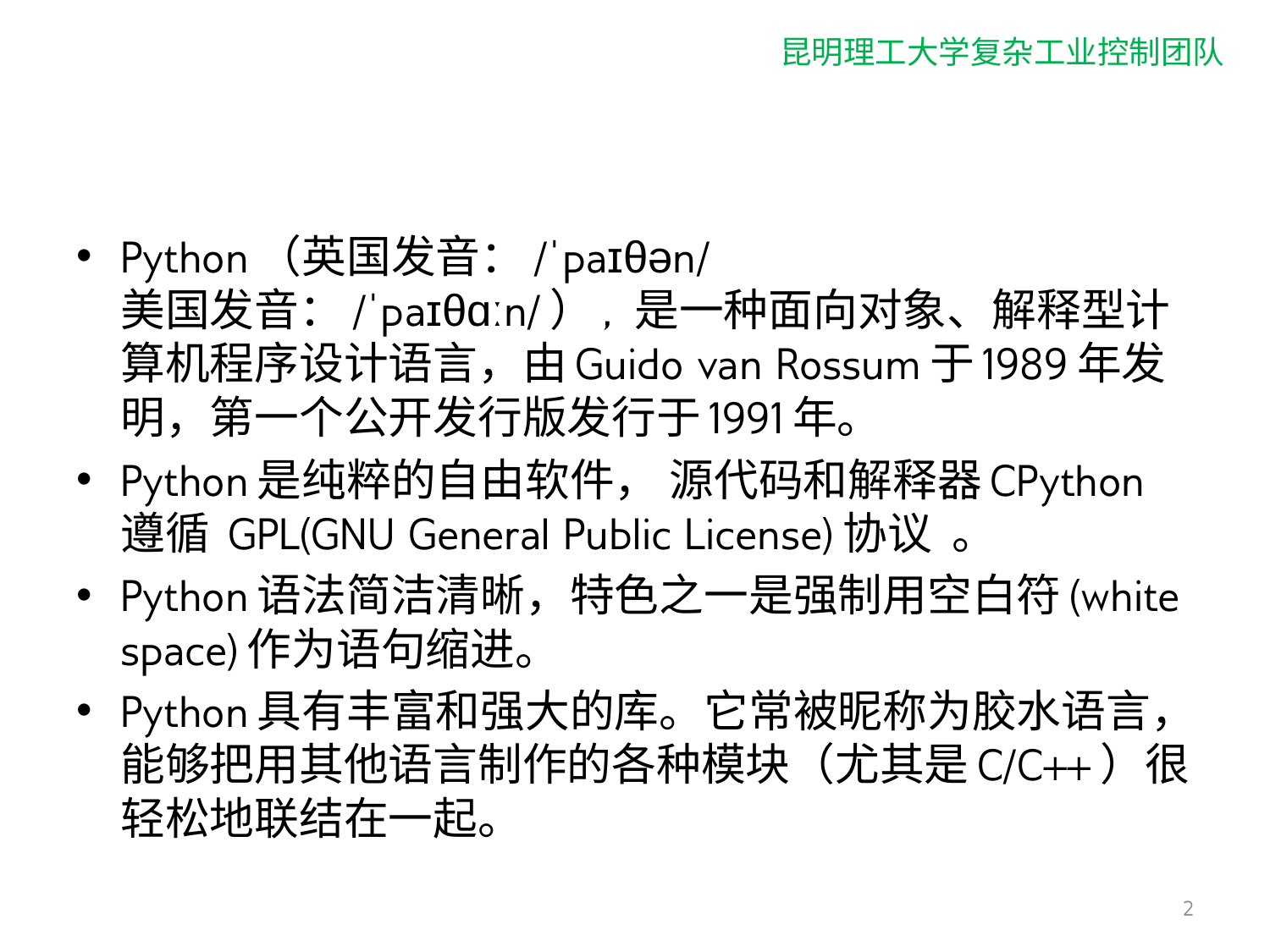

#
Python（英国发音：/ˈpaɪθən/ 美国发音：/ˈpaɪθɑːn/）, 是一种面向对象、解释型计算机程序设计语言，由Guido van Rossum于1989年发明，第一个公开发行版发行于1991年。
Python是纯粹的自由软件， 源代码和解释器CPython遵循 GPL(GNU General Public License)协议  。
Python语法简洁清晰，特色之一是强制用空白符(white space)作为语句缩进。
Python具有丰富和强大的库。它常被昵称为胶水语言，能够把用其他语言制作的各种模块（尤其是C/C++）很轻松地联结在一起。
2